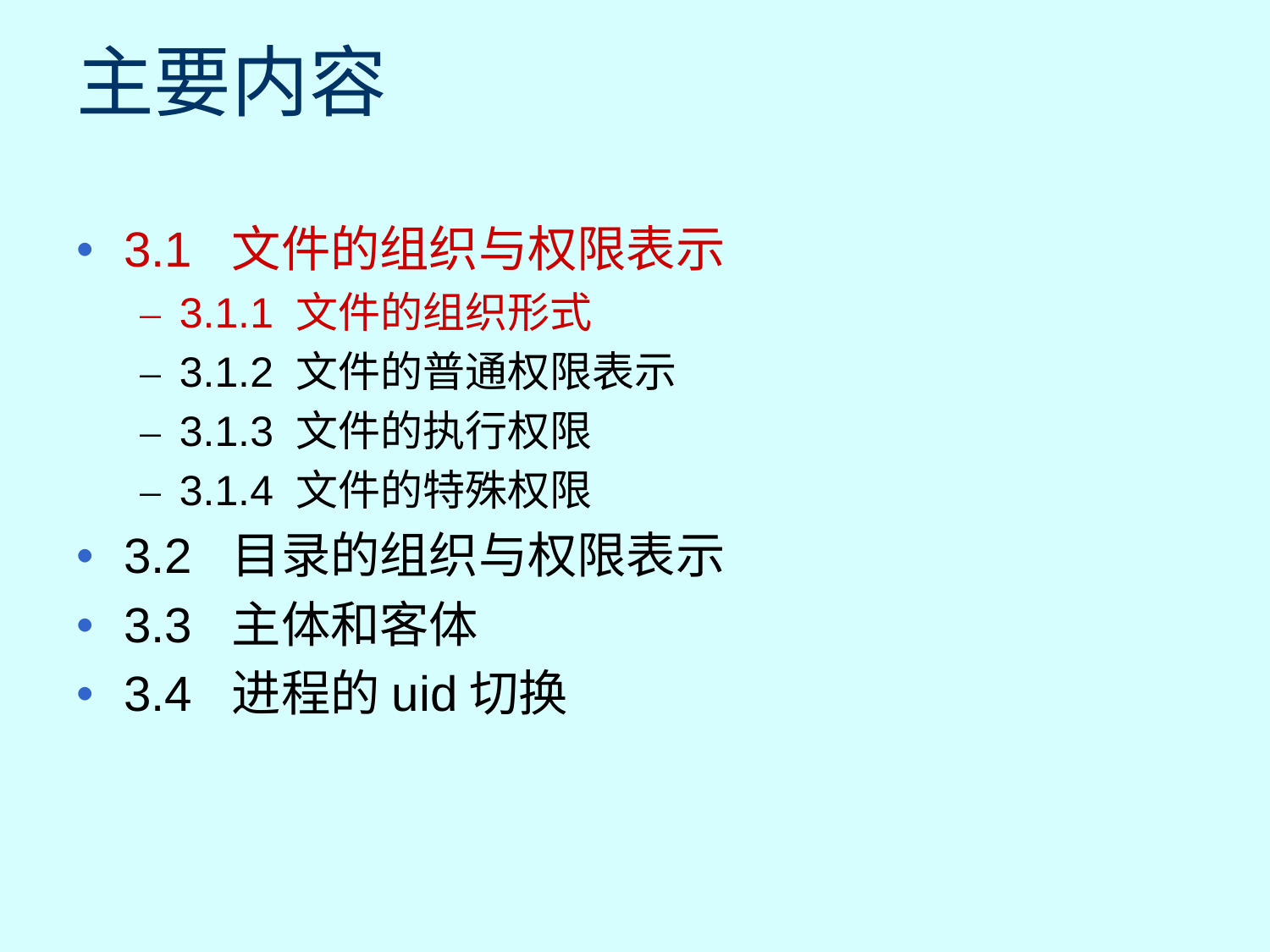

# 主要内容
3.1  文件的组织与权限表示
3.1.1 文件的组织形式
3.1.2 文件的普通权限表示
3.1.3 文件的执行权限
3.1.4 文件的特殊权限
3.2  目录的组织与权限表示
3.3  主体和客体
3.4  进程的uid切换
2